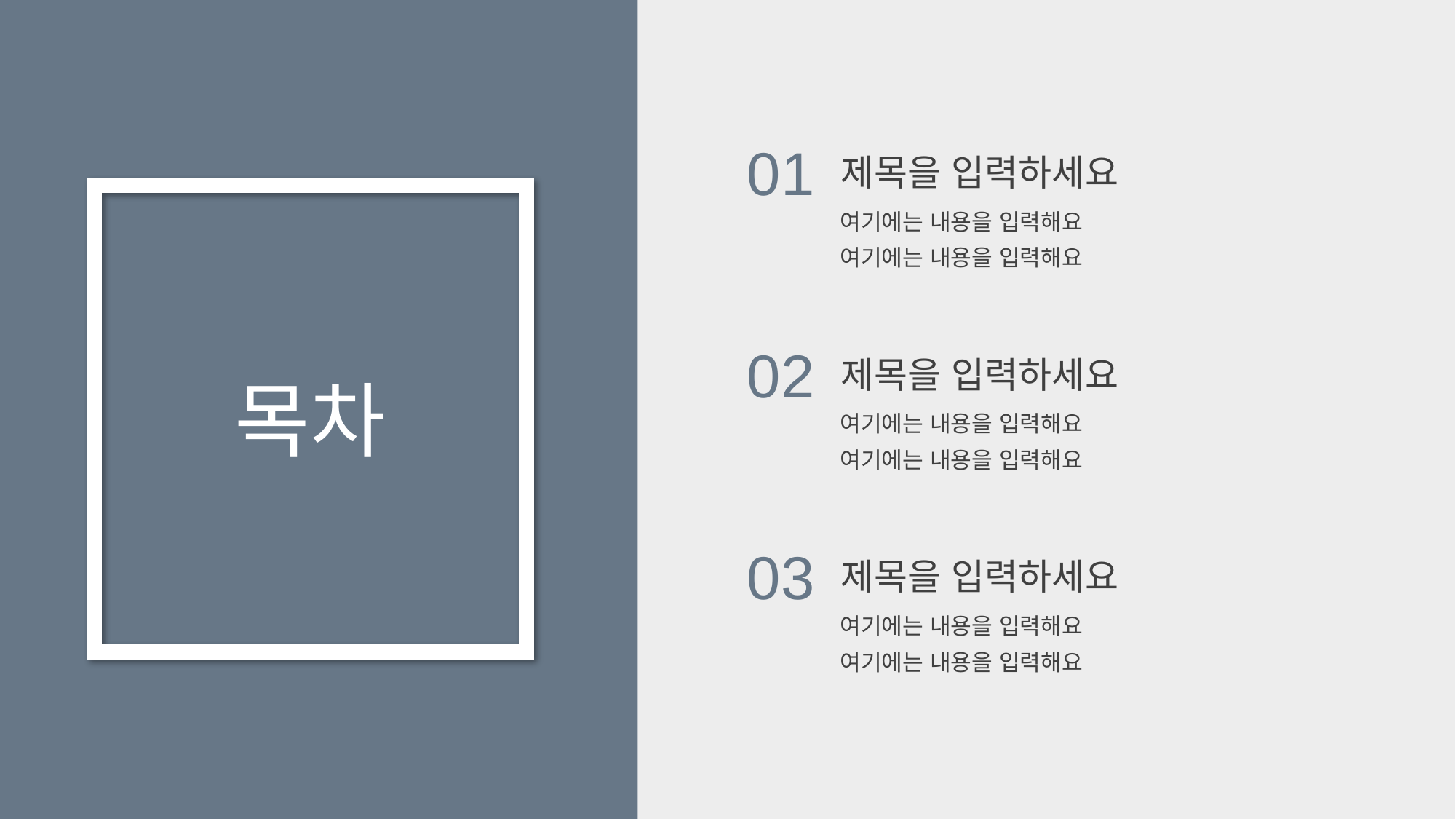

01
제목을 입력하세요

여기에는 내용을 입력해요
여기에는 내용을 입력해요
02
제목을 입력하세요
목차
여기에는 내용을 입력해요
여기에는 내용을 입력해요
03
제목을 입력하세요
여기에는 내용을 입력해요
여기에는 내용을 입력해요